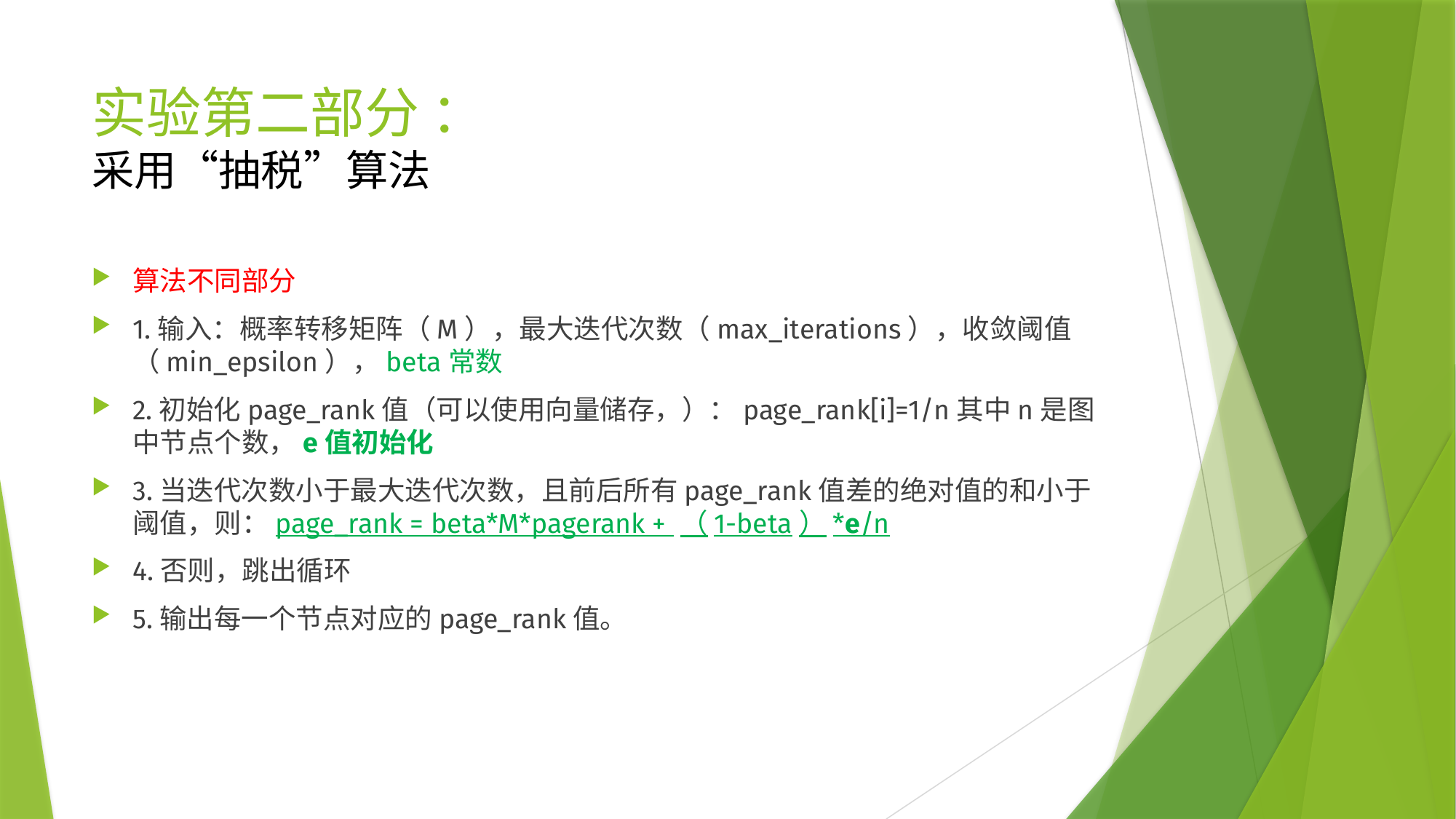

# 实验第二部分 ： 采用“抽税”算法
算法不同部分
1.输入：概率转移矩阵（M），最大迭代次数（max_iterations），收敛阈值（min_epsilon），beta常数
2.初始化page_rank值（可以使用向量储存，）：page_rank[i]=1/n其中n是图中节点个数，e值初始化
3.当迭代次数小于最大迭代次数，且前后所有page_rank值差的绝对值的和小于阈值，则：page_rank = beta*M*pagerank + （1-beta）*e/n
4.否则，跳出循环
5.输出每一个节点对应的page_rank值。